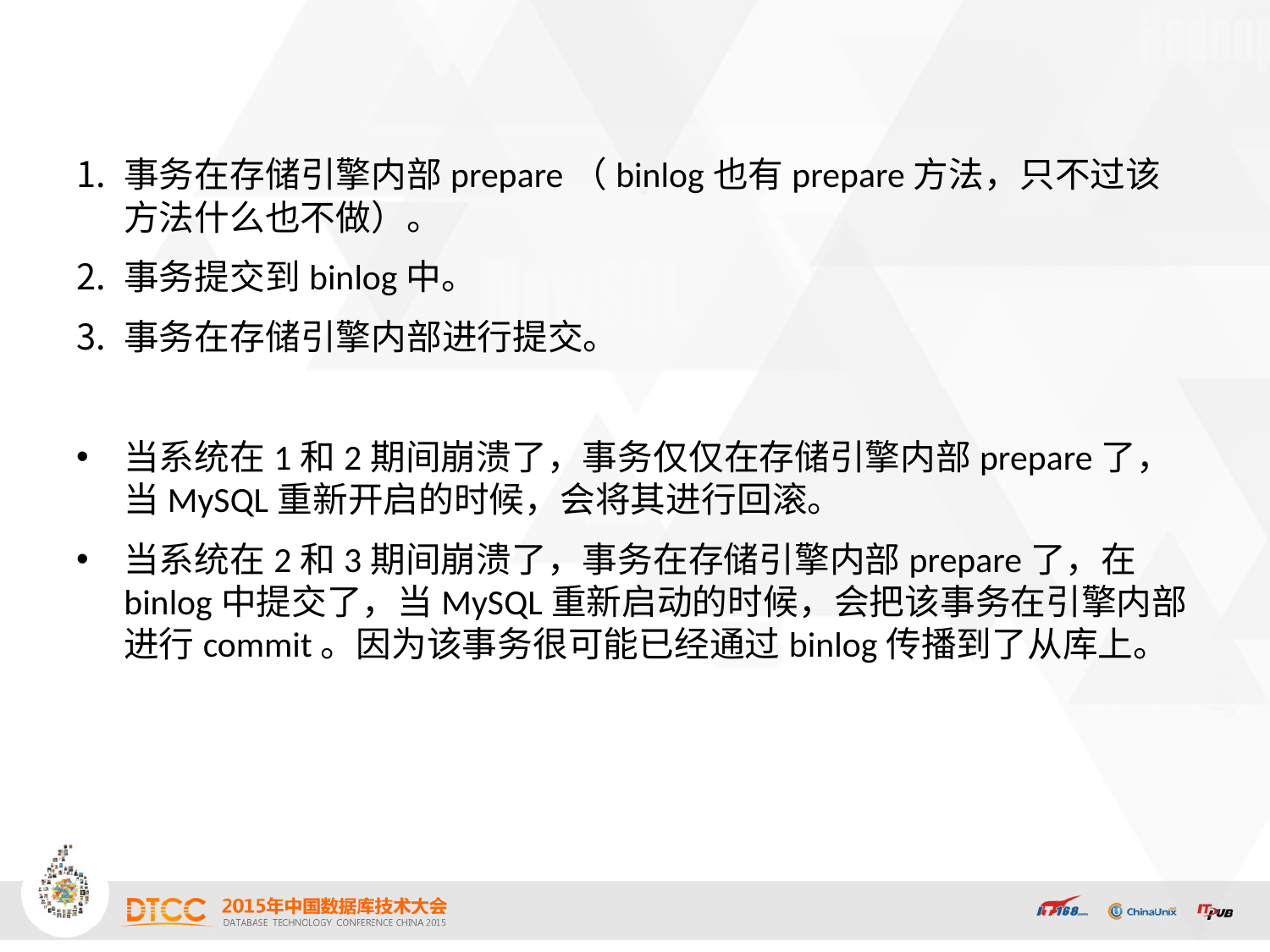

事务在存储引擎内部prepare（binlog也有prepare方法，只不过该方法什么也不做）。
事务提交到binlog中。
事务在存储引擎内部进行提交。

当系统在1和2期间崩溃了，事务仅仅在存储引擎内部prepare了，当MySQL重新开启的时候，会将其进行回滚。
当系统在2和3期间崩溃了，事务在存储引擎内部prepare了，在binlog中提交了，当MySQL重新启动的时候，会把该事务在引擎内部进行commit。因为该事务很可能已经通过binlog传播到了从库上。